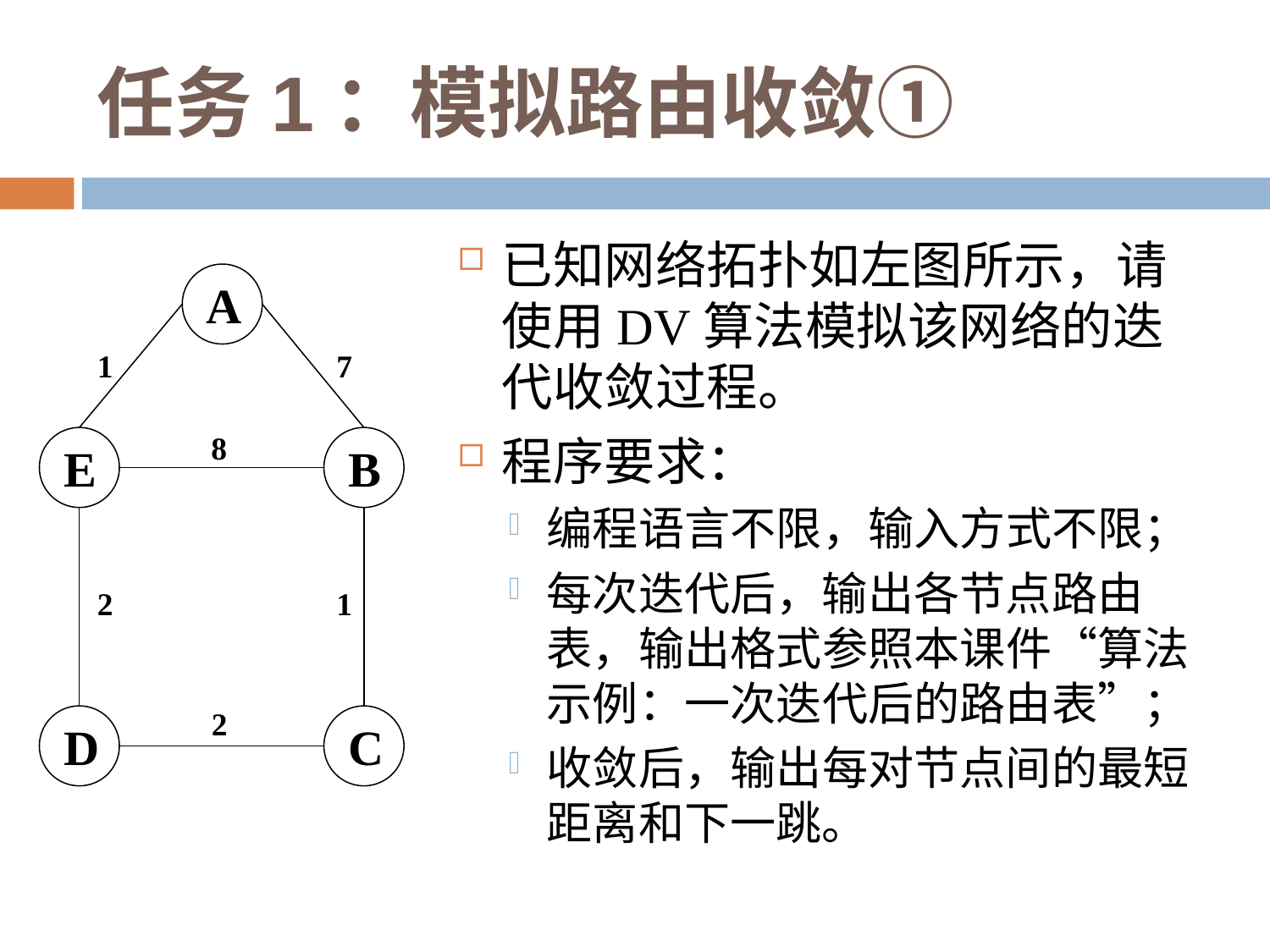

# 任务1：模拟路由收敛①
已知网络拓扑如左图所示，请使用DV算法模拟该网络的迭代收敛过程。
程序要求：
编程语言不限，输入方式不限；
每次迭代后，输出各节点路由表，输出格式参照本课件“算法示例：一次迭代后的路由表”；
收敛后，输出每对节点间的最短距离和下一跳。
A
1
7
8
E
B
1
2
2
D
C